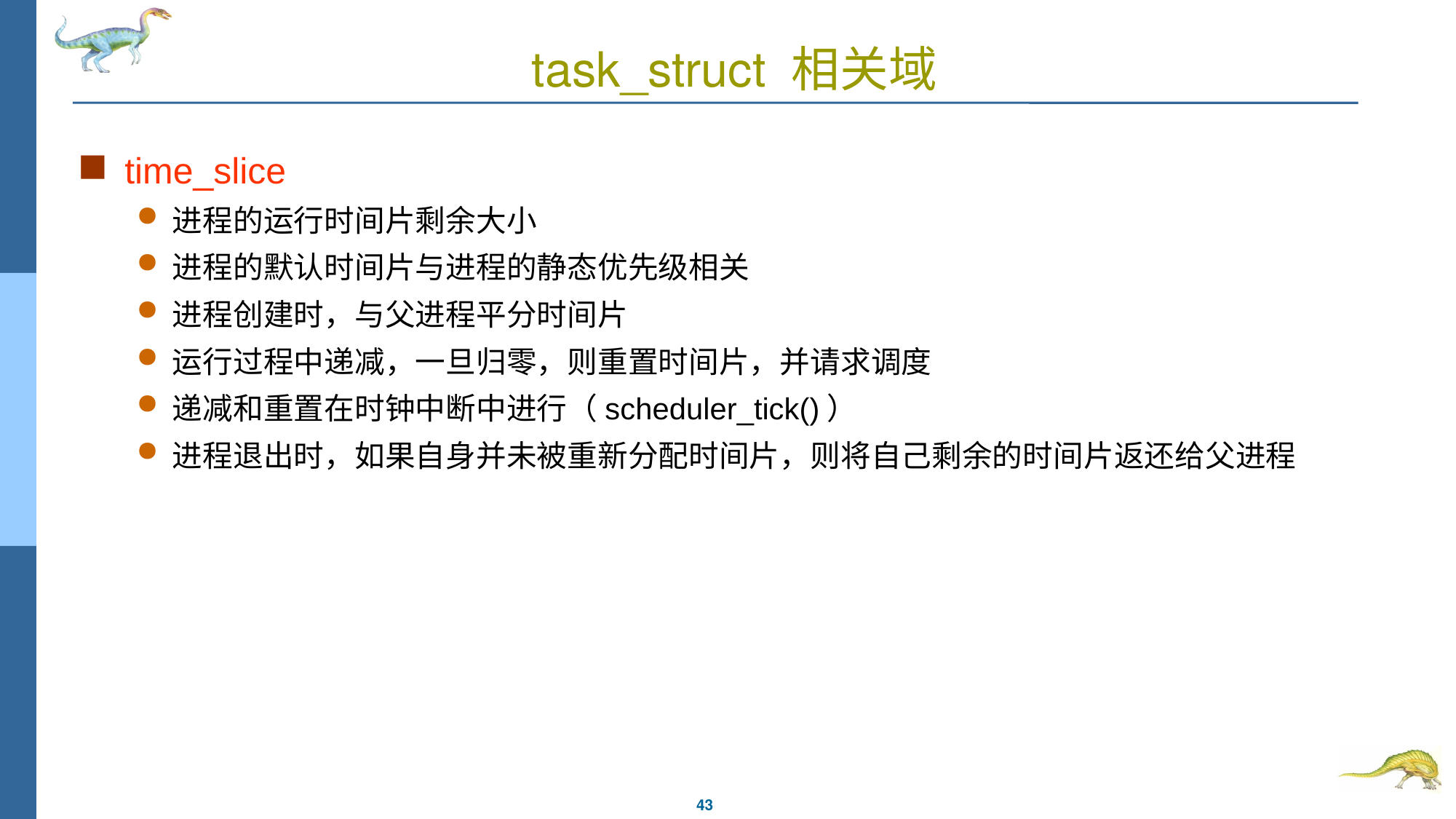

# task_struct 相关域
time_slice
进程的运行时间片剩余大小
进程的默认时间片与进程的静态优先级相关
进程创建时，与父进程平分时间片
运行过程中递减，一旦归零，则重置时间片，并请求调度
递减和重置在时钟中断中进行（scheduler_tick()）
进程退出时，如果自身并未被重新分配时间片，则将自己剩余的时间片返还给父进程